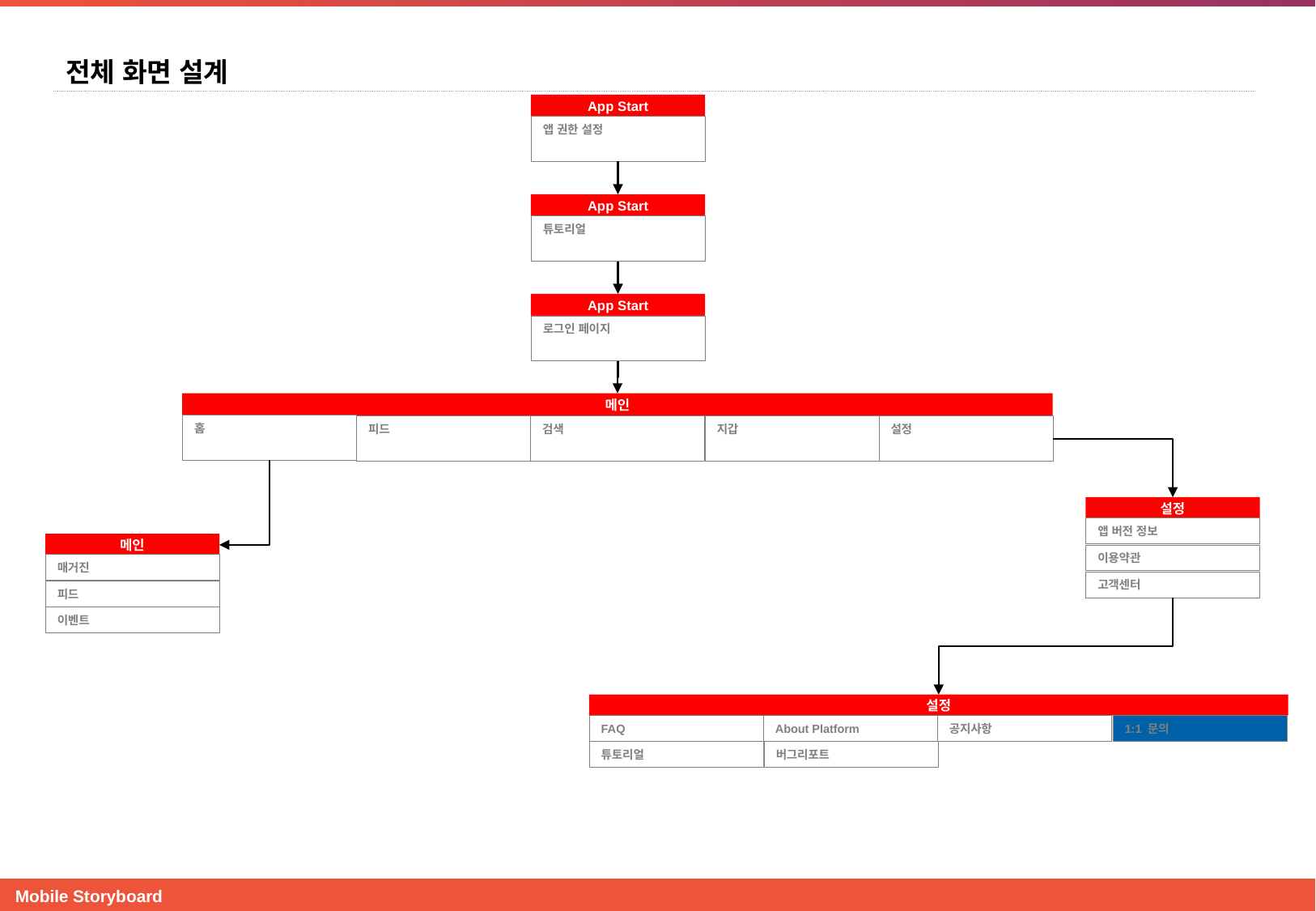

전체 화면 설계
App Start
앱 권한 설정

App Start
튜토리얼
App Start
로그인 페이지
메인
홈
피드
검색
지갑
설정
설정
앱 버전 정보
메인
이용약관
매거진
고객센터
피드
이벤트
설정
공지사항
1:1 문의
FAQ
About Platform
튜토리얼
버그리포트